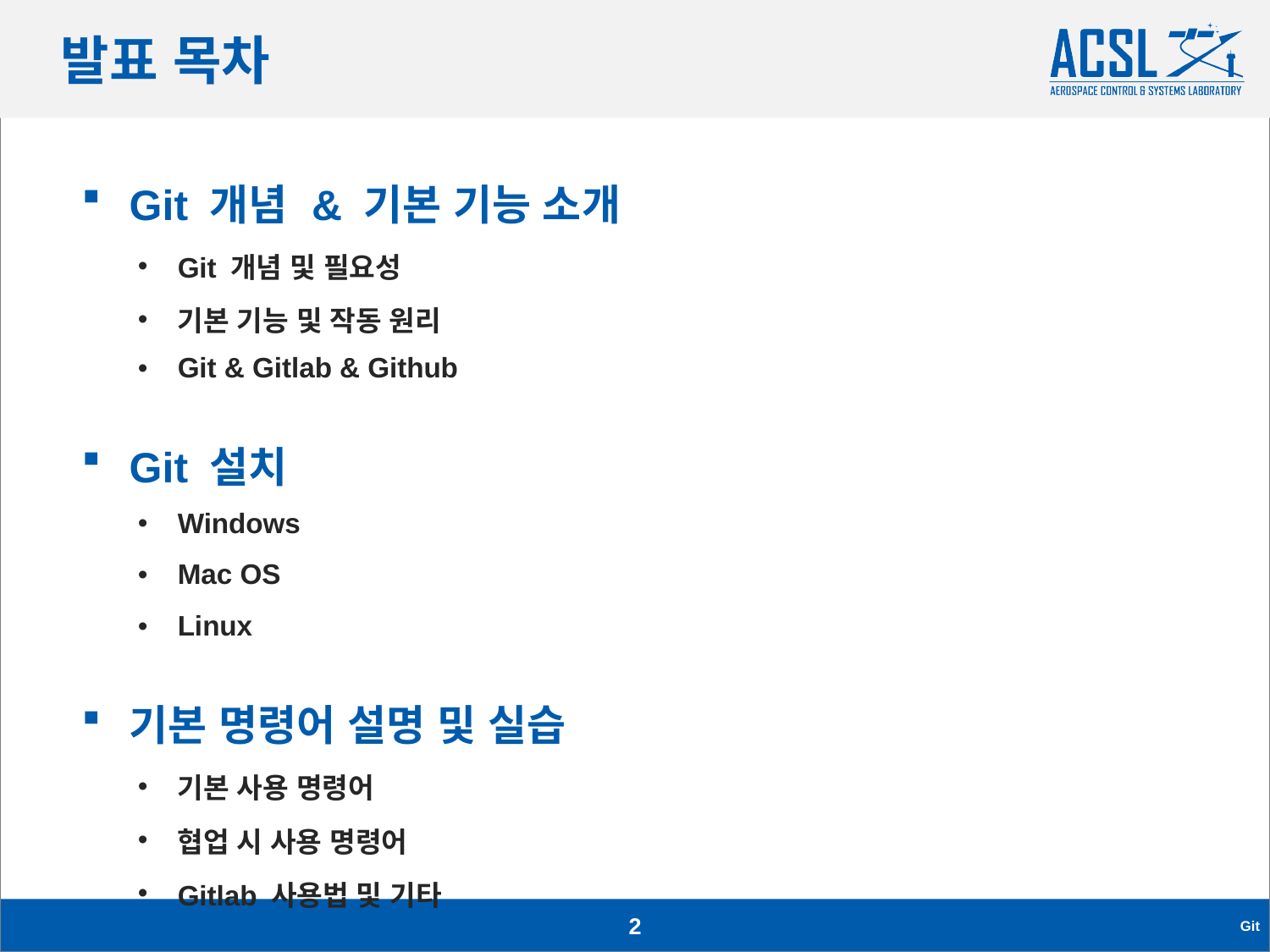

# 발표 목차
| Git 개념 & 기본 기능 소개 |  |
| --- | --- |
|  | Git 개념 및 필요성 |
|  | 기본 기능 및 작동 원리 |
|  | Git & Gitlab & Github |
|  |  |
| Git 설치 |  |
|  | Windows |
|  | Mac OS |
|  | Linux |
|  |  |
| 기본 명령어 설명 및 실습 |  |
|  | 기본 사용 명령어 |
|  | 협업 시 사용 명령어 |
|  | Gitlab 사용법 및 기타 |
2
Git